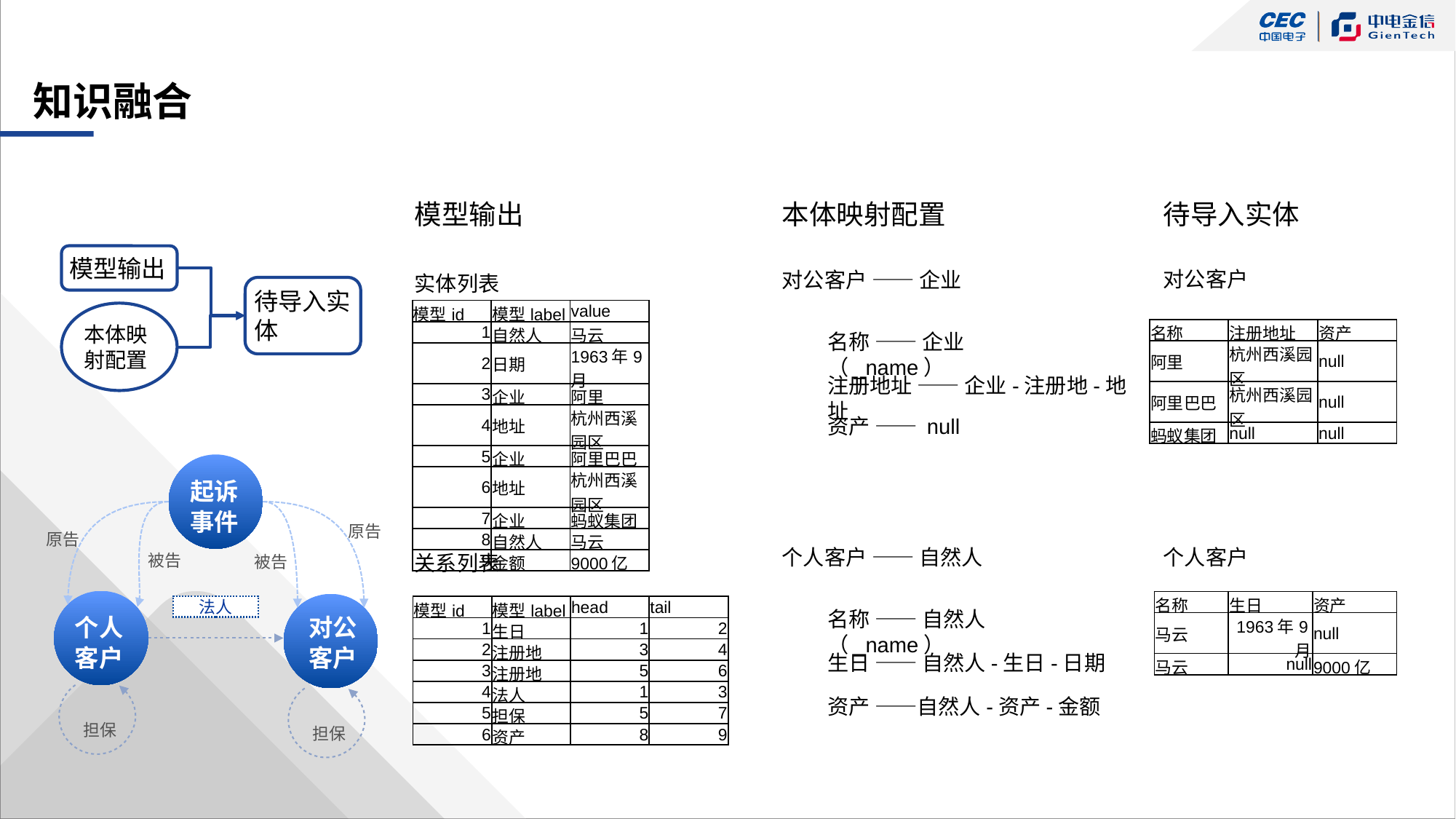

# 知识融合
模型输出
本体映射配置
待导入实体
模型输出
对公客户
对公客户 —— 企业
实体列表
待导入实体
| 模型id | 模型label | value |
| --- | --- | --- |
| 1 | 自然人 | 马云 |
| 2 | 日期 | 1963年9月 |
| 3 | 企业 | 阿里 |
| 4 | 地址 | 杭州西溪园区 |
| 5 | 企业 | 阿里巴巴 |
| 6 | 地址 | 杭州西溪园区 |
| 7 | 企业 | 蚂蚁集团 |
| 8 | 自然人 | 马云 |
| 9 | 金额 | 9000亿 |
本体映射配置
| 名称 | 注册地址 | 资产 |
| --- | --- | --- |
| 阿里 | 杭州西溪园区 | null |
| 阿里巴巴 | 杭州西溪园区 | null |
| 蚂蚁集团 | null | null |
名称 —— 企业（_name）
注册地址 —— 企业-注册地-地址
资产 —— null

起诉事件
原告
原告
个人客户 —— 自然人
个人客户
关系列表
被告
被告

对公客户
法人
个人客户

担保
担保
| 名称 | 生日 | 资产 |
| --- | --- | --- |
| 马云 | 1963年9月 | null |
| 马云 | null | 9000亿 |
| 模型id | 模型label | head | tail |
| --- | --- | --- | --- |
| 1 | 生日 | 1 | 2 |
| 2 | 注册地 | 3 | 4 |
| 3 | 注册地 | 5 | 6 |
| 4 | 法人 | 1 | 3 |
| 5 | 担保 | 5 | 7 |
| 6 | 资产 | 8 | 9 |
名称 —— 自然人（_name）
生日 —— 自然人-生日-日期
资产 ——自然人-资产-金额